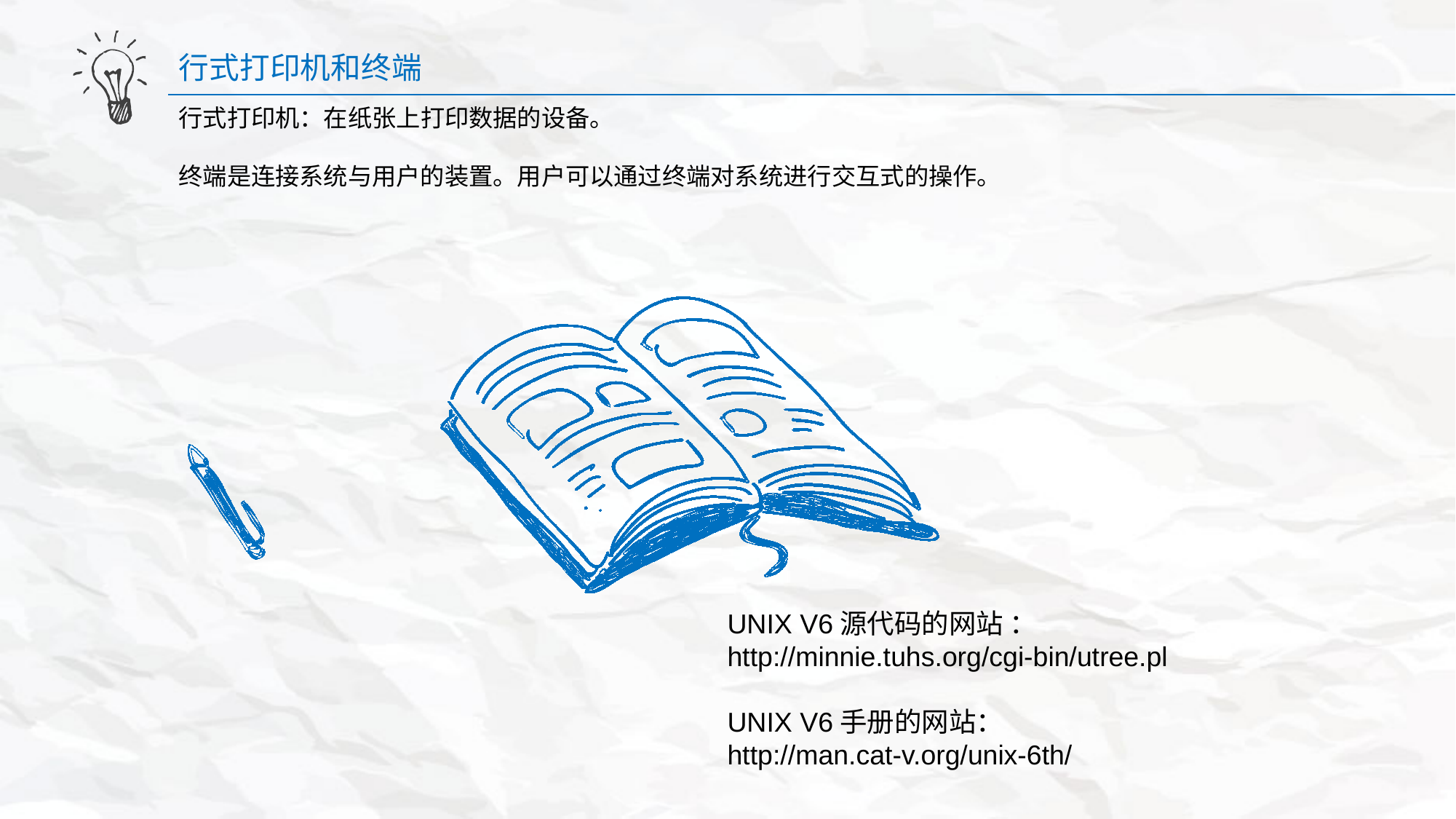

行式打印机和终端
行式打印机：在纸张上打印数据的设备。

终端是连接系统与用户的装置。用户可以通过终端对系统进行交互式的操作。

UNIX V6源代码的网站 ：
http://minnie.tuhs.org/cgi-bin/utree.pl
UNIX V6手册的网站：
http://man.cat-v.org/unix-6th/